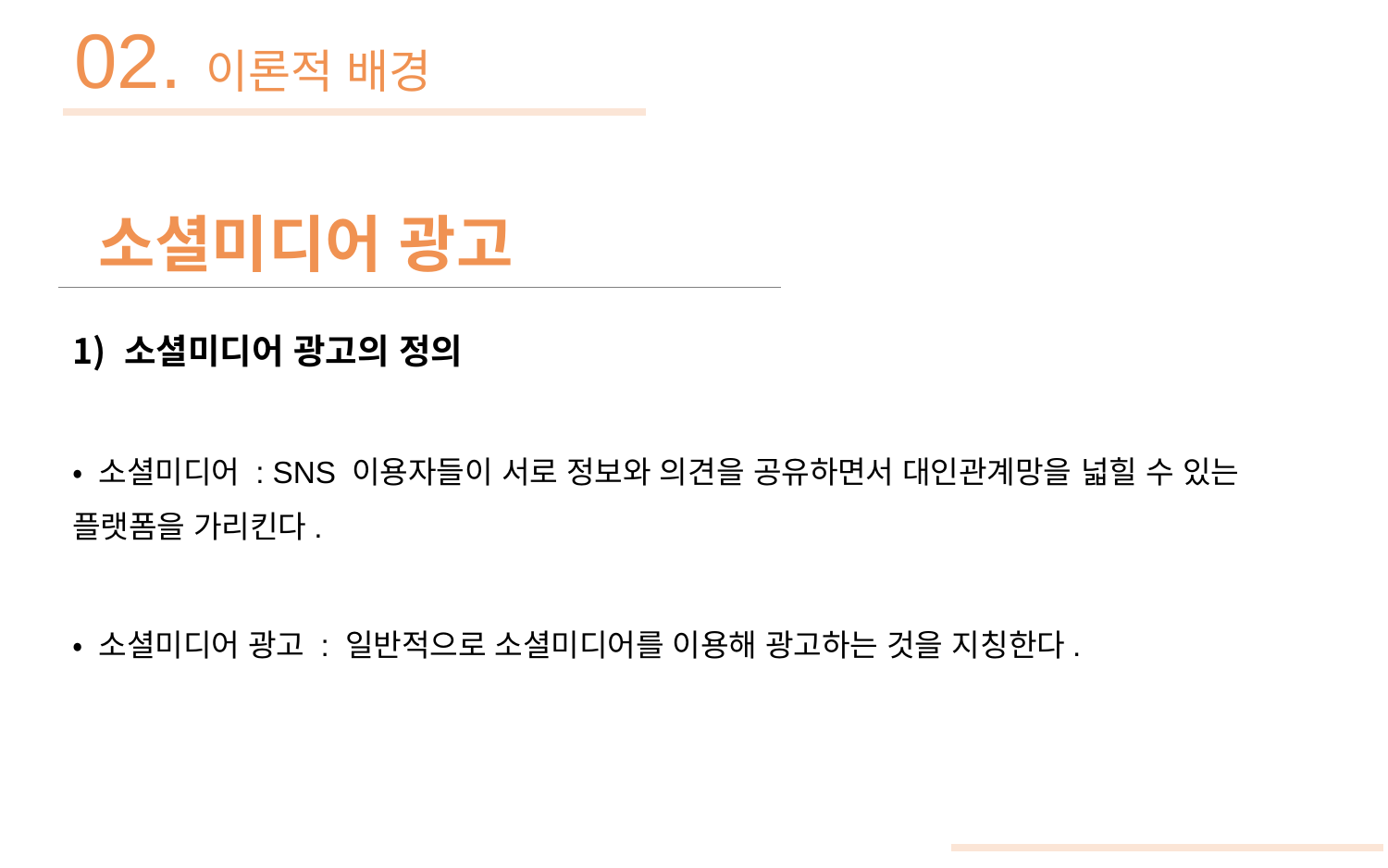

02. 이론적 배경
소셜미디어 광고
소셜미디어 광고의 정의

• 소셜미디어 : SNS 이용자들이 서로 정보와 의견을 공유하면서 대인관계망을 넓힐 수 있는 플랫폼을 가리킨다.

• 소셜미디어 광고 : 일반적으로 소셜미디어를 이용해 광고하는 것을 지칭한다.